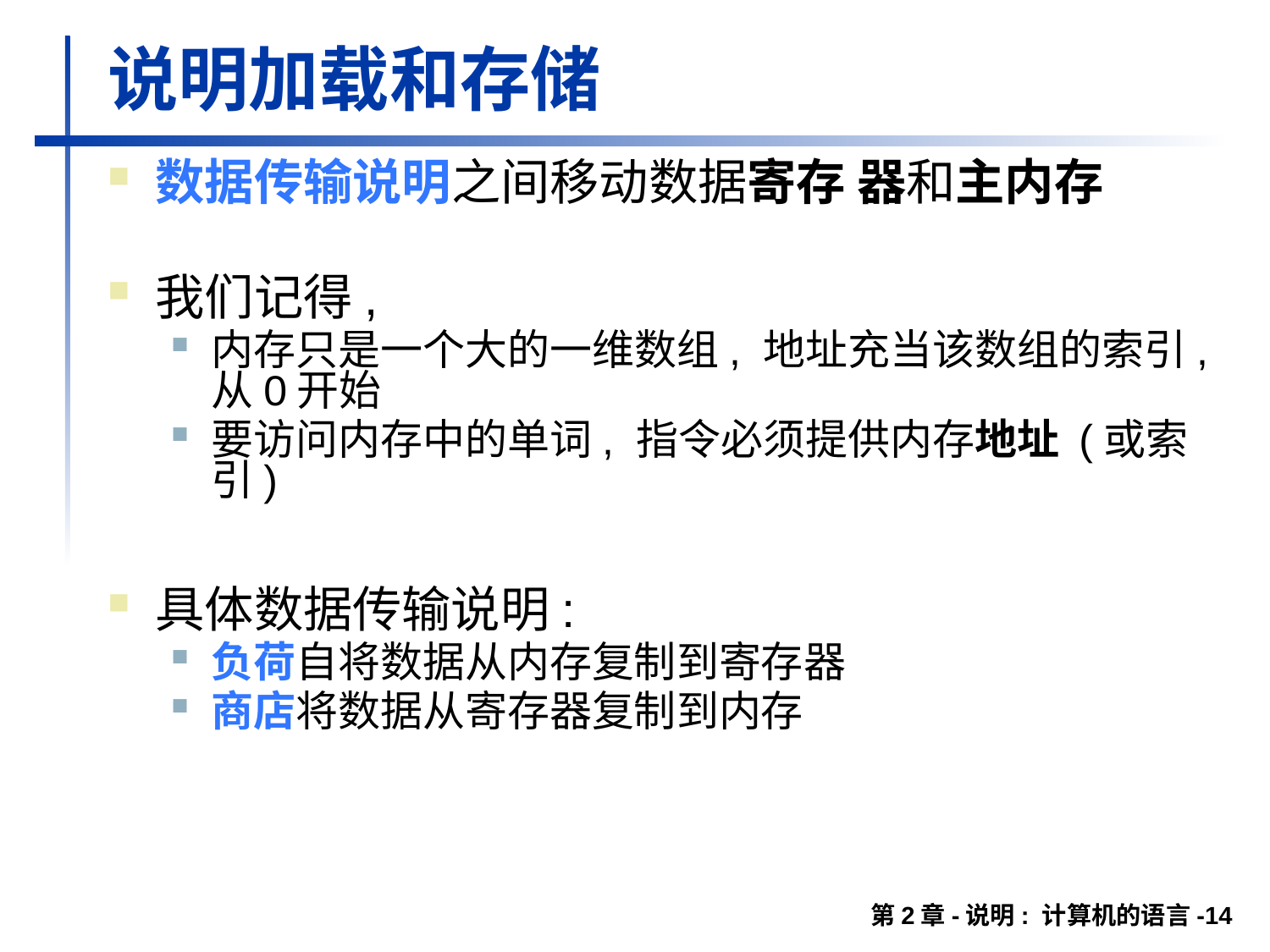

# 说明加载和存储
数据传输说明之间移动数据寄存 器和主内存

我们记得,
内存只是一个大的一维数组, 地址充当该数组的索引, 从0开始
要访问内存中的单词, 指令必须提供内存地址 (或索引)

具体数据传输说明:
负荷自将数据从内存复制到寄存器
商店将数据从寄存器复制到内存

第2章-说明: 计算机的语言-14